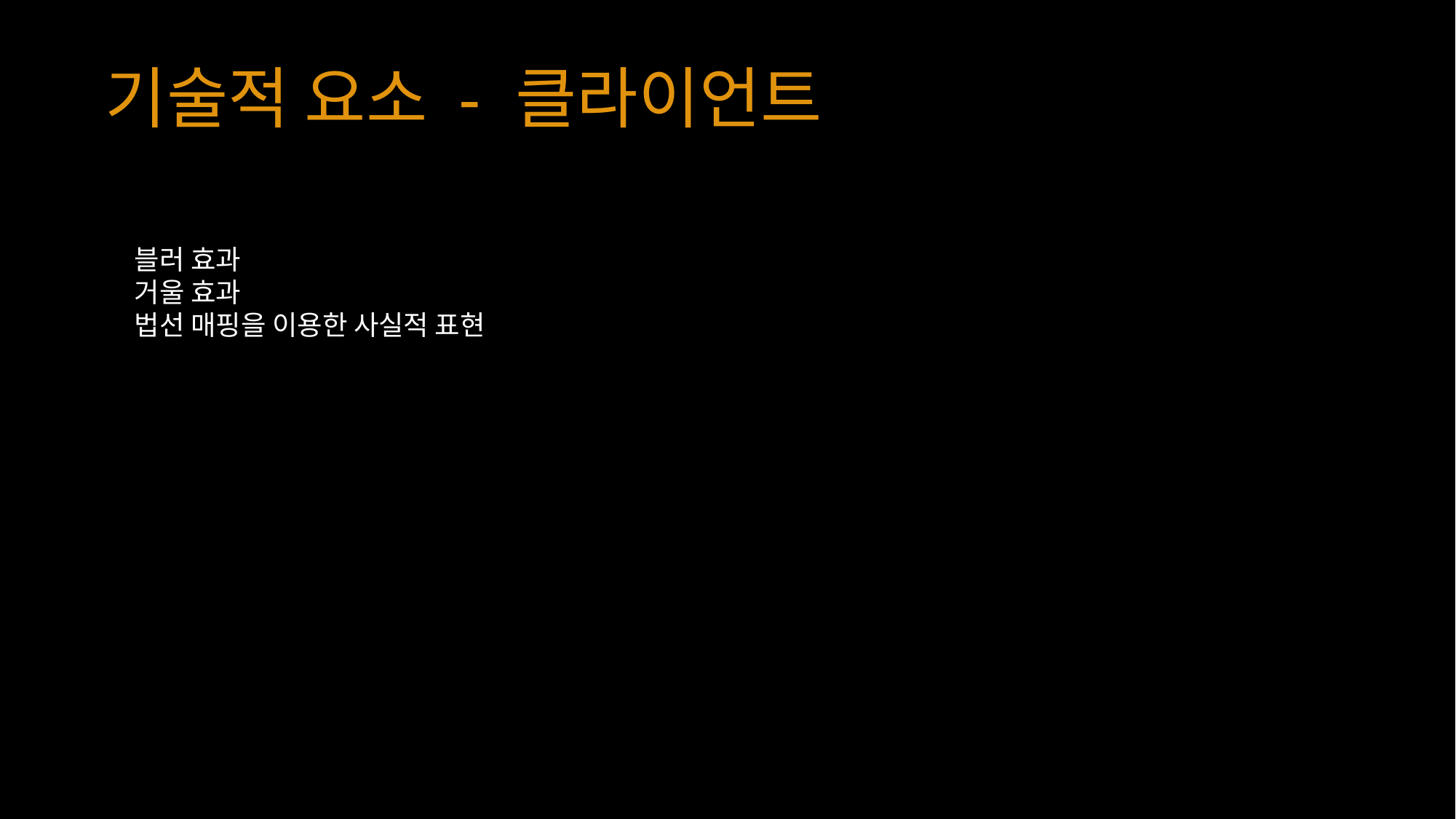

기술적 요소 - 클라이언트
블러 효과
거울 효과
법선 매핑을 이용한 사실적 표현